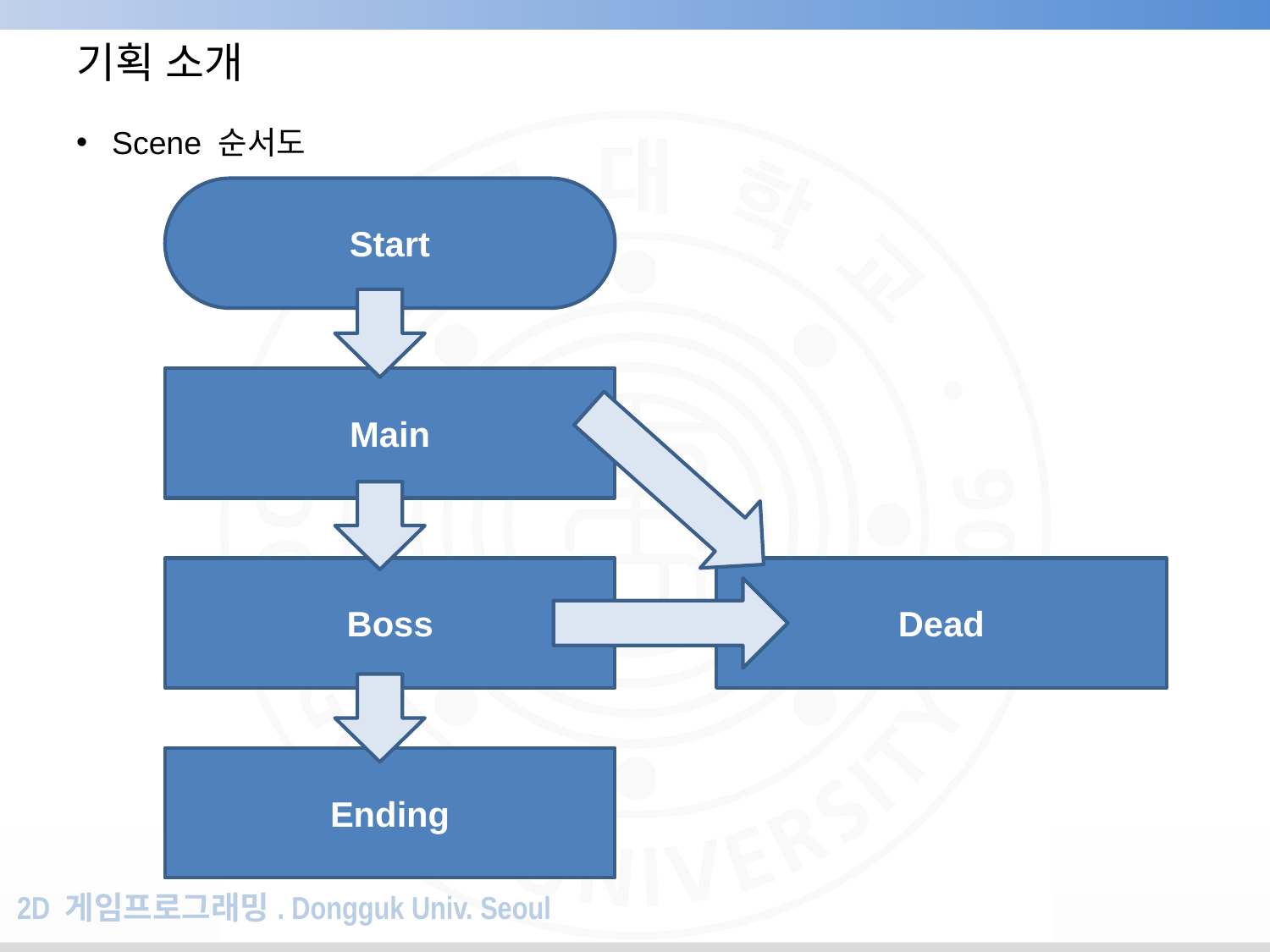

# 기획 소개
Scene 순서도
Start

Main

Boss
Dead

Ending